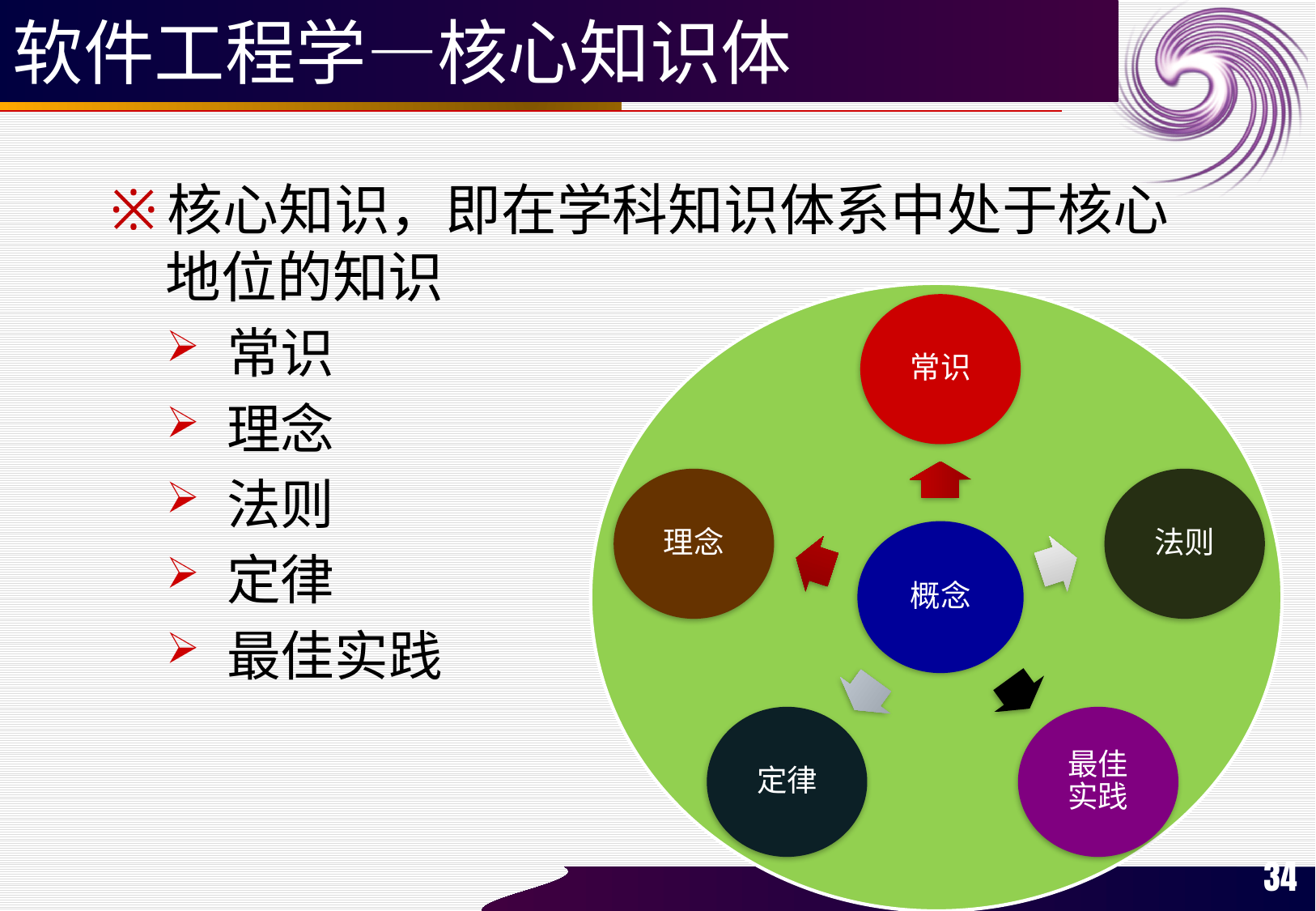

# 软件工程学—核心知识体
核心知识，即在学科知识体系中处于核心地位的知识
常识
理念
法则
定律
最佳实践

常识

理念
法则
概念

定律
最佳
实践
34